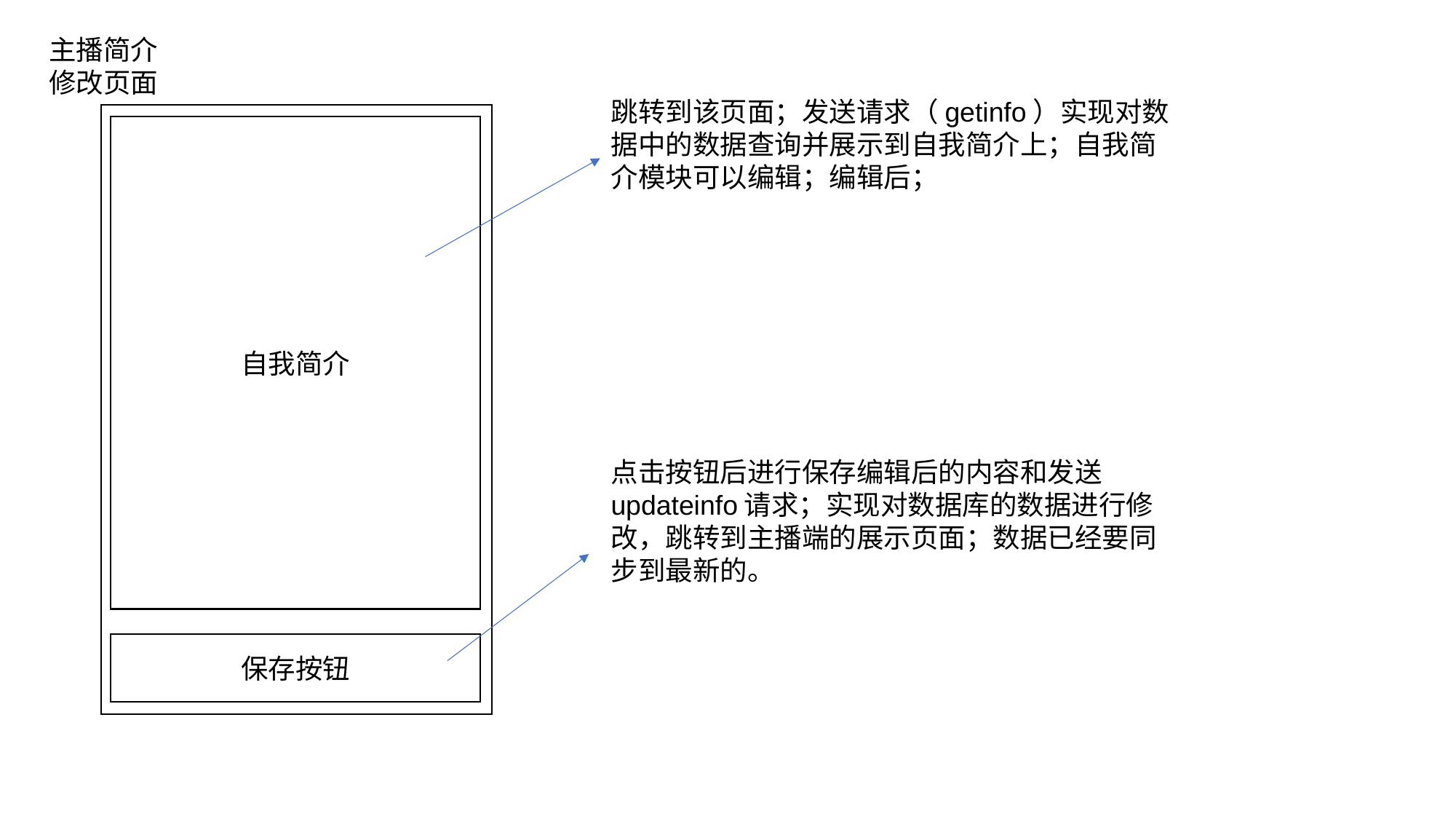

主播简介修改页面
跳转到该页面；发送请求（getinfo）实现对数据中的数据查询并展示到自我简介上；自我简介模块可以编辑；编辑后；

点击按钮后进行保存编辑后的内容和发送updateinfo请求；实现对数据库的数据进行修改，跳转到主播端的展示页面；数据已经要同步到最新的。

自我简介
保存按钮